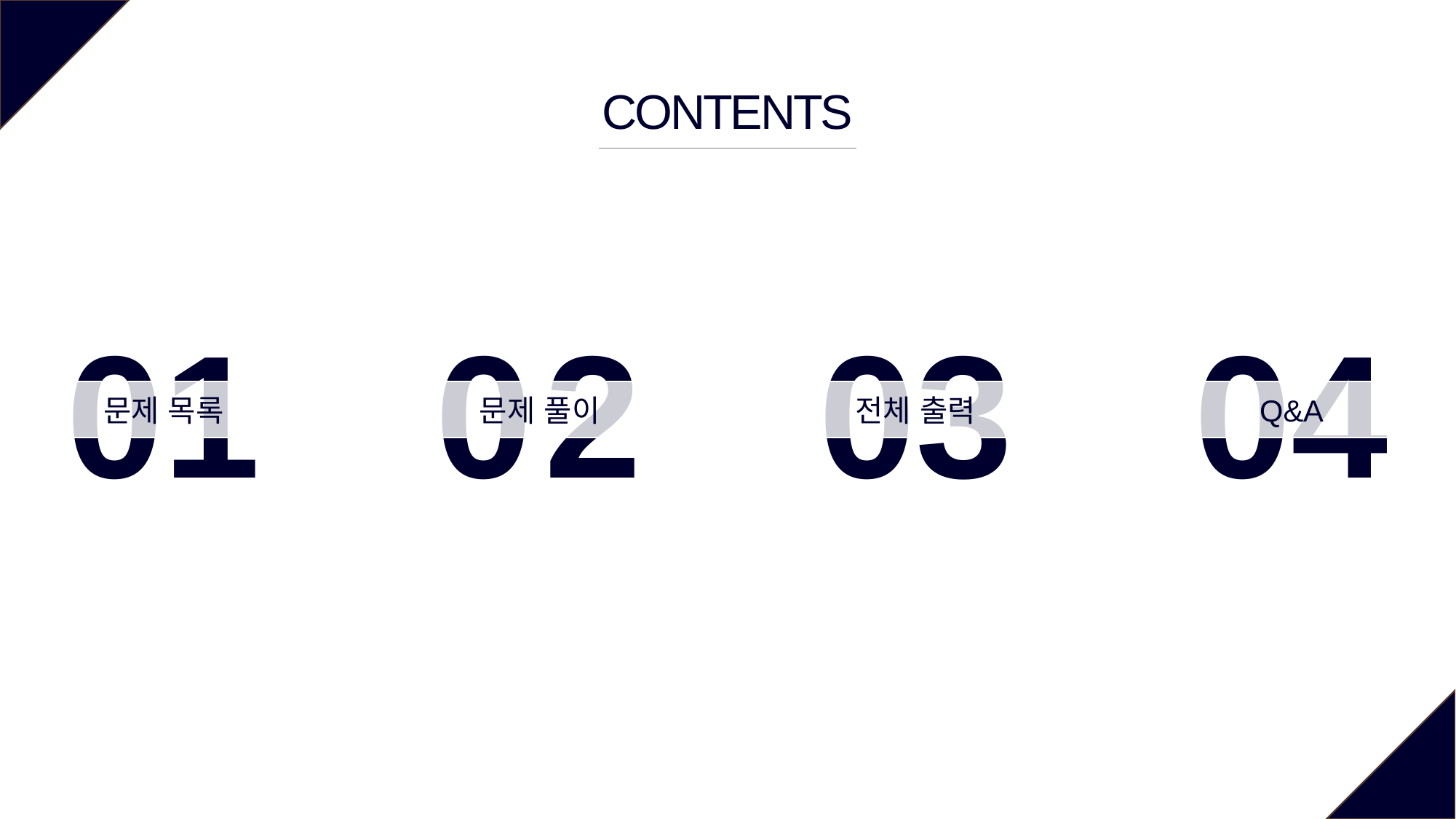

CONTENTS
01
0	2
03
04
문제 목록
문제 풀이
전체 출력
Q&A